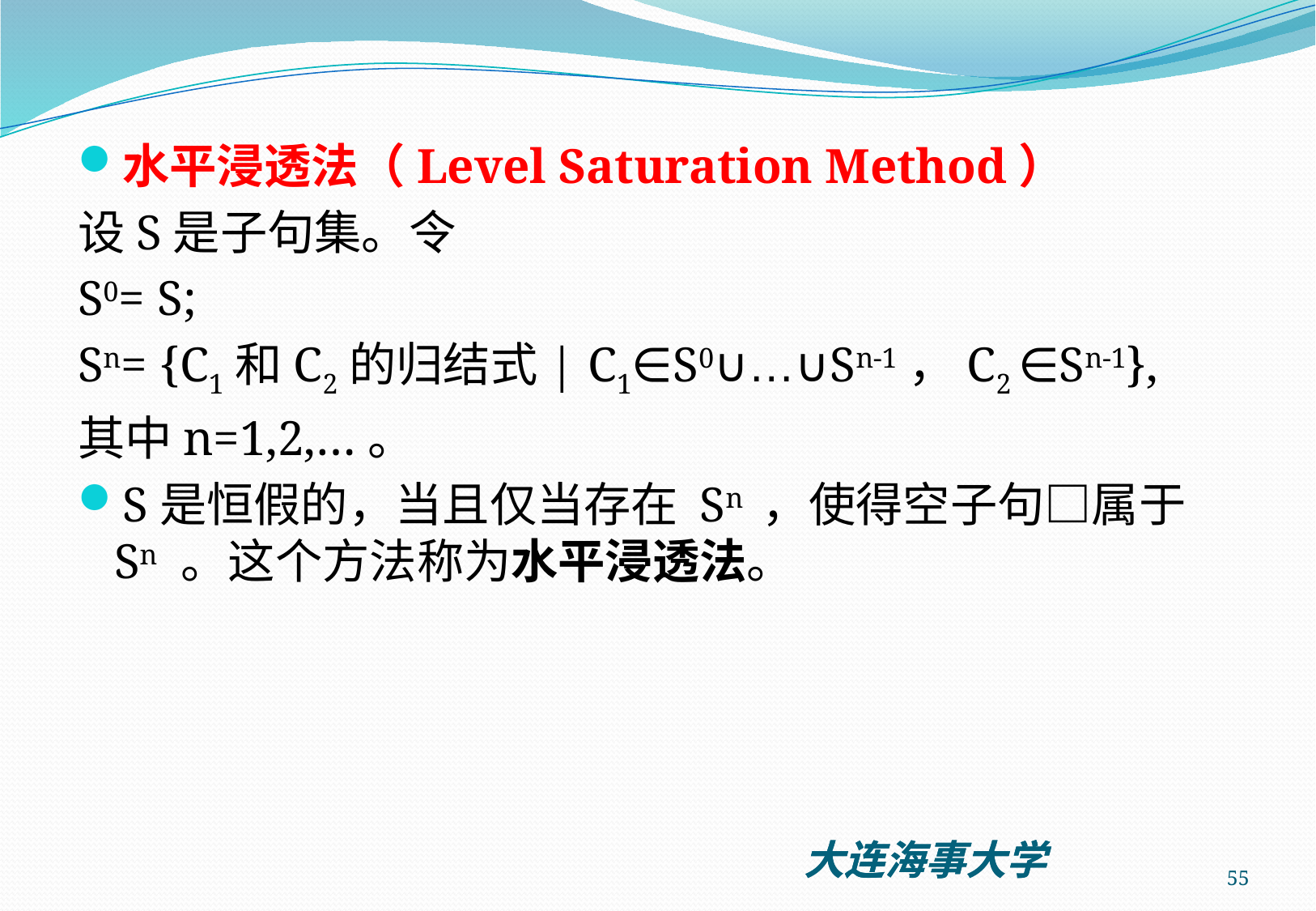

水平浸透法（Level Saturation Method）
设S是子句集。令
S0= S;
Sn= {C1和C2的归结式| C1∈S0∪…∪Sn-1，C2 ∈Sn-1},
其中n=1,2,…。
S是恒假的，当且仅当存在 Sn ，使得空子句□属于Sn 。这个方法称为水平浸透法。

55